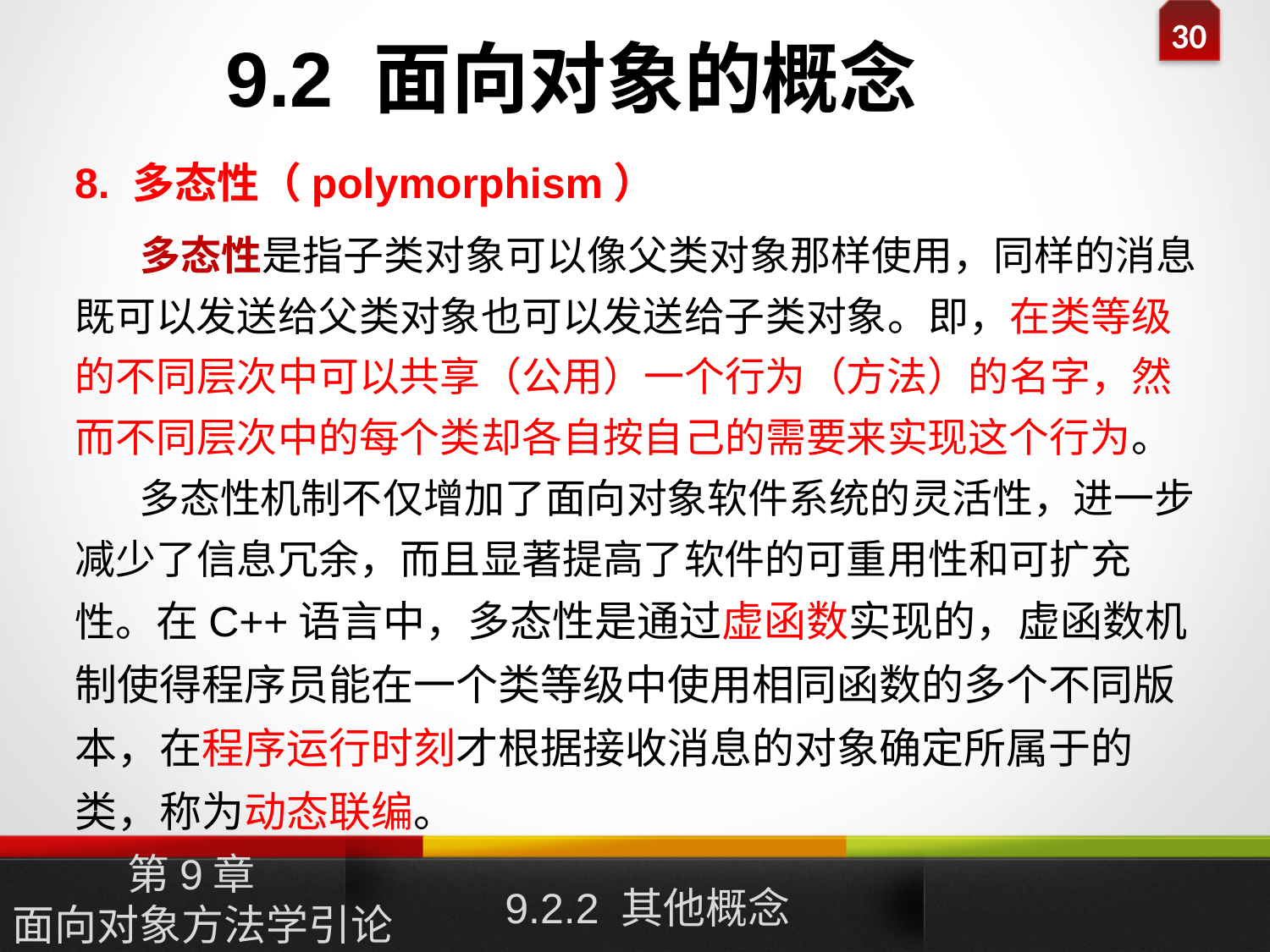

9.2 面向对象的概念
8. 多态性（polymorphism）
      多态性是指子类对象可以像父类对象那样使用，同样的消息既可以发送给父类对象也可以发送给子类对象。即，在类等级的不同层次中可以共享（公用）一个行为（方法）的名字，然而不同层次中的每个类却各自按自己的需要来实现这个行为。
      多态性机制不仅增加了面向对象软件系统的灵活性，进一步减少了信息冗余，而且显著提高了软件的可重用性和可扩充性。在C++语言中，多态性是通过虚函数实现的，虚函数机制使得程序员能在一个类等级中使用相同函数的多个不同版本，在程序运行时刻才根据接收消息的对象确定所属于的类，称为动态联编。
9.2.2 其他概念